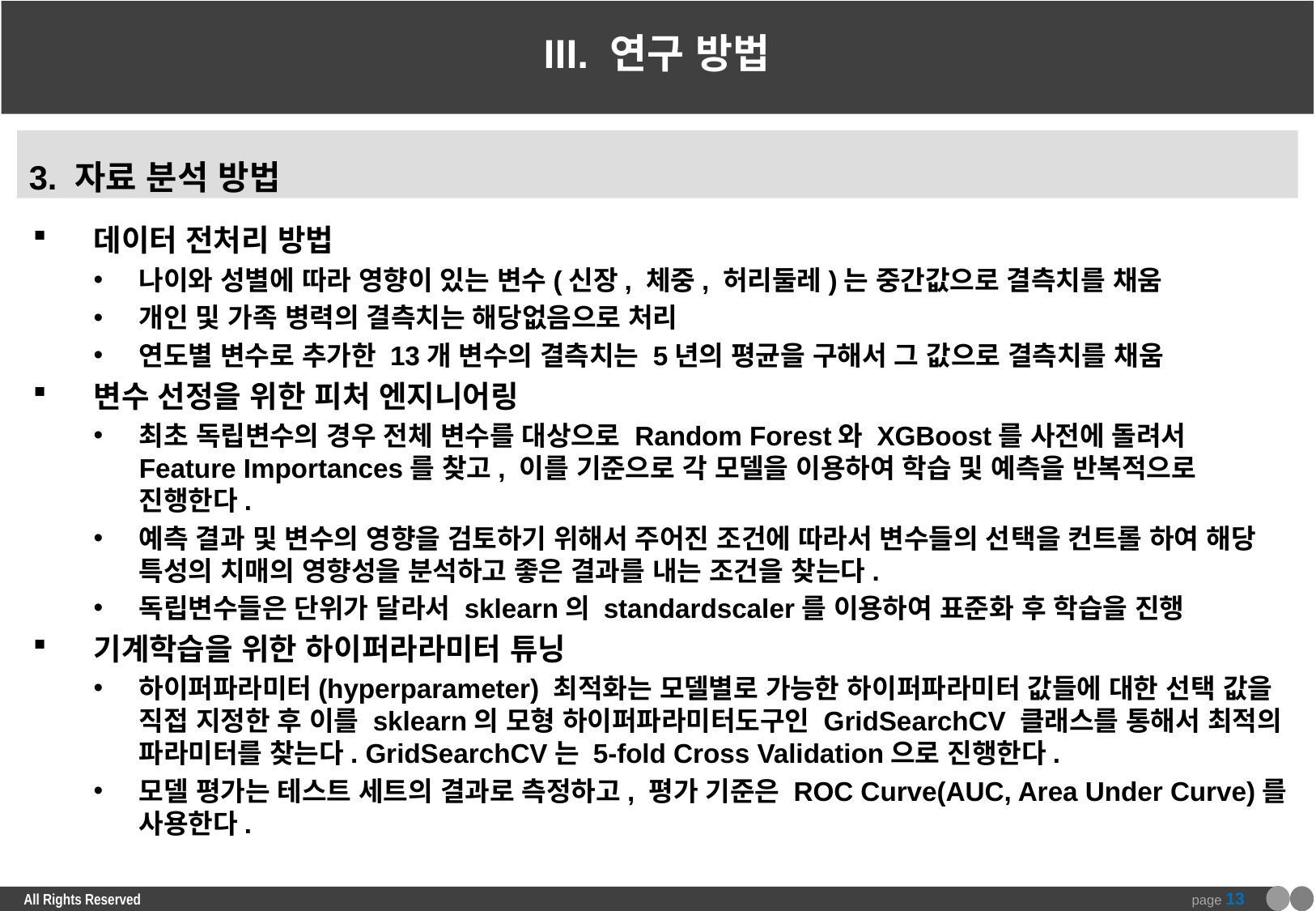

# III. 연구 방법
3. 자료 분석 방법
데이터 전처리 방법
나이와 성별에 따라 영향이 있는 변수(신장, 체중, 허리둘레)는 중간값으로 결측치를 채움
개인 및 가족 병력의 결측치는 해당없음으로 처리
연도별 변수로 추가한 13개 변수의 결측치는 5년의 평균을 구해서 그 값으로 결측치를 채움
변수 선정을 위한 피처 엔지니어링
최초 독립변수의 경우 전체 변수를 대상으로 Random Forest와 XGBoost를 사전에 돌려서 Feature Importances를 찾고, 이를 기준으로 각 모델을 이용하여 학습 및 예측을 반복적으로 진행한다.
예측 결과 및 변수의 영향을 검토하기 위해서 주어진 조건에 따라서 변수들의 선택을 컨트롤 하여 해당 특성의 치매의 영향성을 분석하고 좋은 결과를 내는 조건을 찾는다.
독립변수들은 단위가 달라서 sklearn의 standardscaler를 이용하여 표준화 후 학습을 진행
기계학습을 위한 하이퍼라라미터 튜닝
하이퍼파라미터(hyperparameter) 최적화는 모델별로 가능한 하이퍼파라미터 값들에 대한 선택 값을 직접 지정한 후 이를 sklearn의 모형 하이퍼파라미터도구인 GridSearchCV 클래스를 통해서 최적의 파라미터를 찾는다. GridSearchCV는 5-fold Cross Validation으로 진행한다.
모델 평가는 테스트 세트의 결과로 측정하고, 평가 기준은 ROC Curve(AUC, Area Under Curve)를 사용한다.
page 13